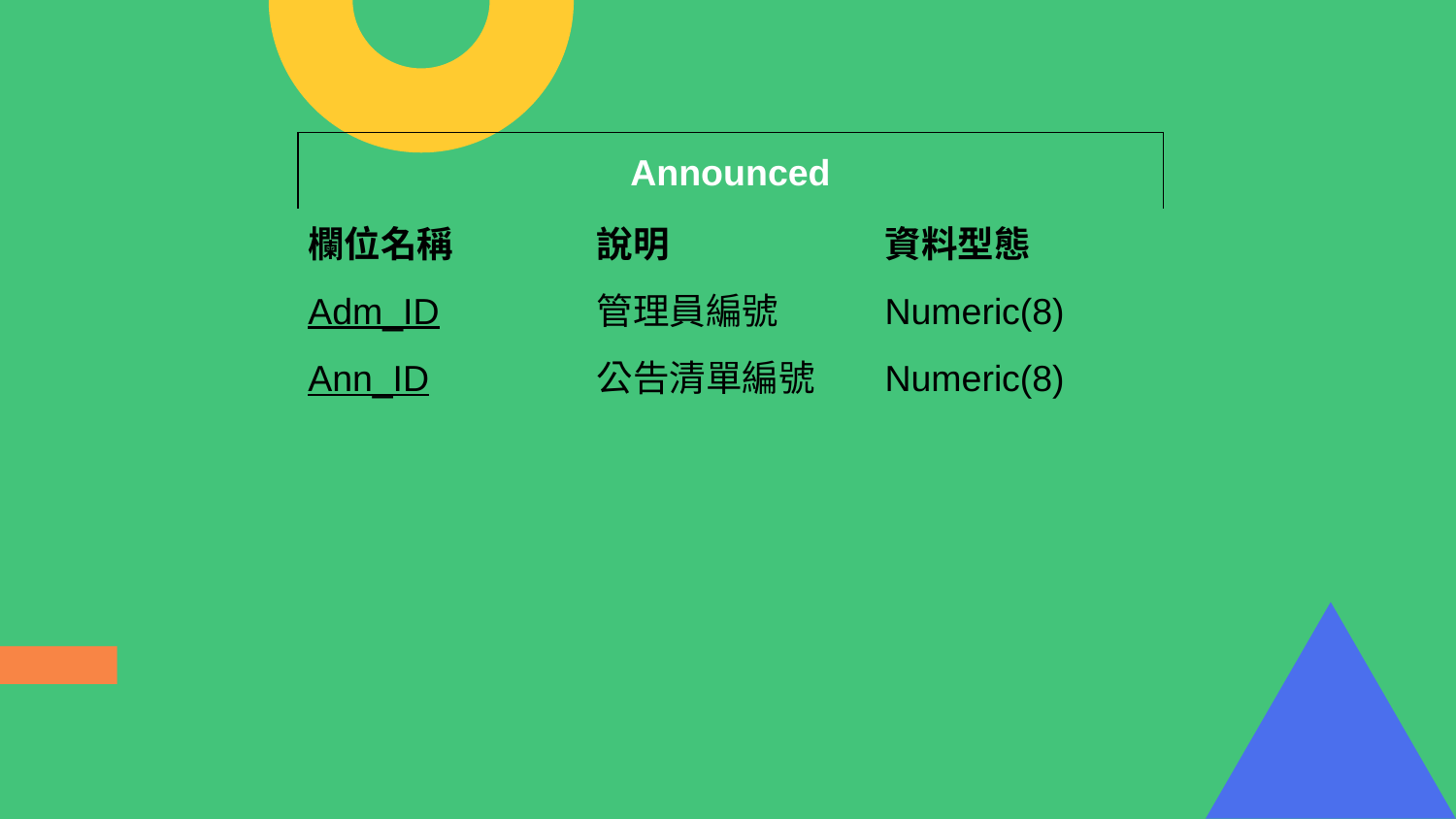

| Announced |  |  |
| --- | --- | --- |
| 欄位名稱 | 說明 | 資料型態 |
| Adm\_ID | 管理員編號 | Numeric(8) |
| Ann\_ID | 公告清單編號 | Numeric(8) |